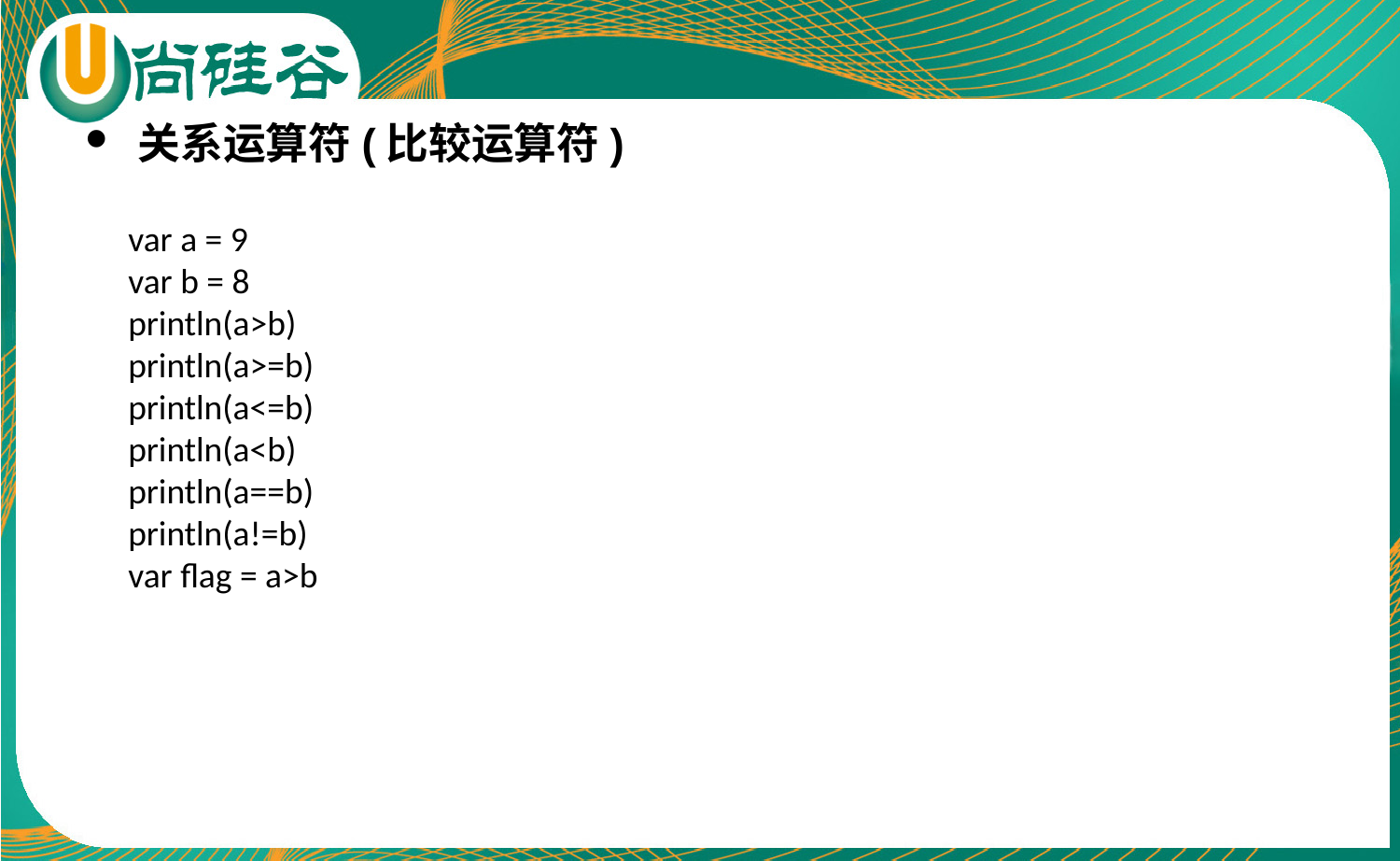

关系运算符(比较运算符)

    var a = 9
    var b = 8
    println(a>b)
    println(a>=b)
    println(a<=b)
    println(a<b)
    println(a==b)
    println(a!=b)
    var flag = a>b